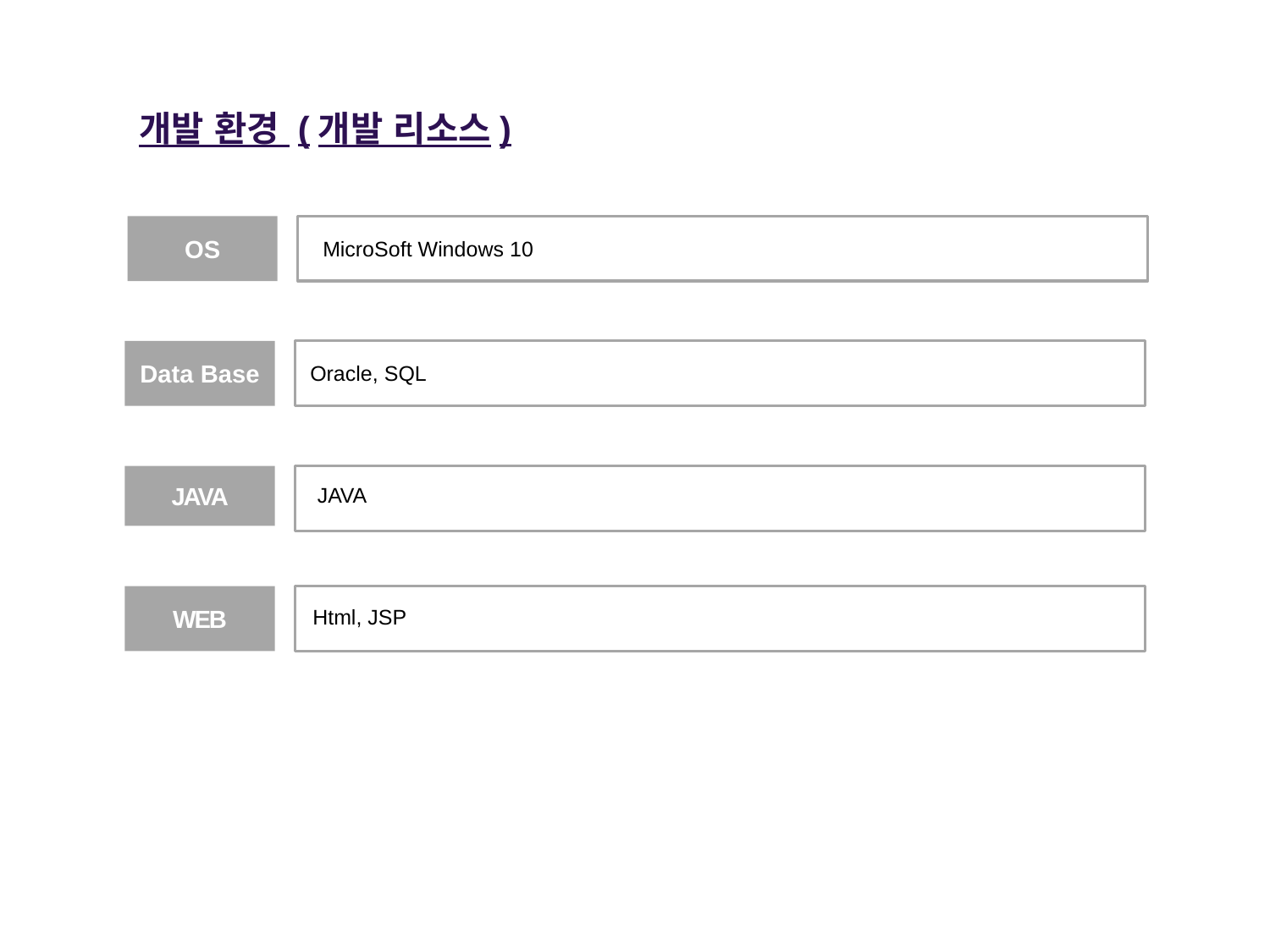

개발 환경 (개발 리소스)
OS

MicroSoft Windows 10

Data Base

Oracle, SQL
JAVA

JAVA

WEB
Html, JSP